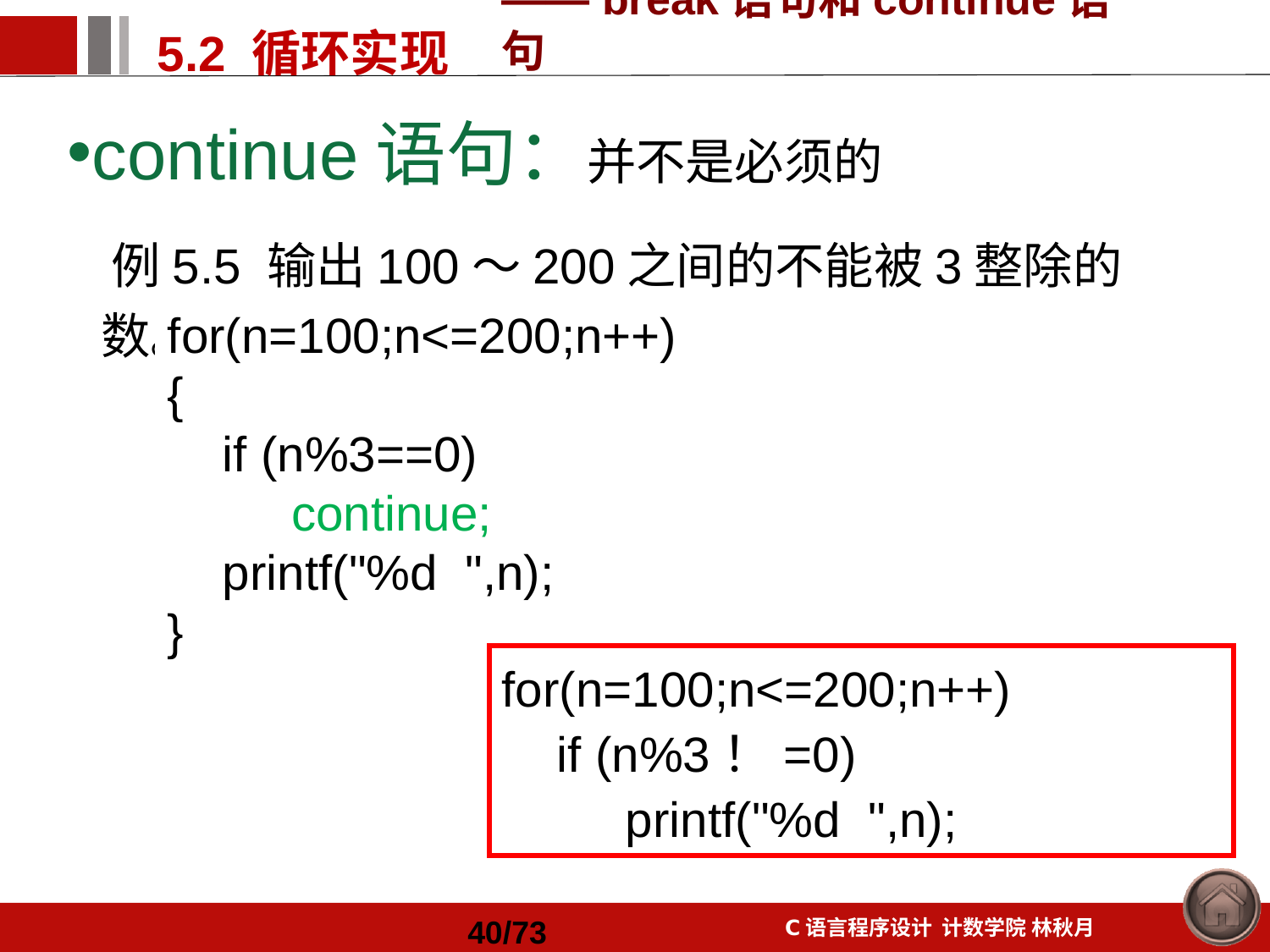

—— break语句和continue语句
continue语句：并不是必须的
  例5.5 输出100～200之间的不能被3整除的数。
for(n=100;n<=200;n++)
{
    if (n%3==0)
         continue;
    printf("%d  ",n);
}
for(n=100;n<=200;n++)
    if (n%3！=0)
         printf("%d  ",n);